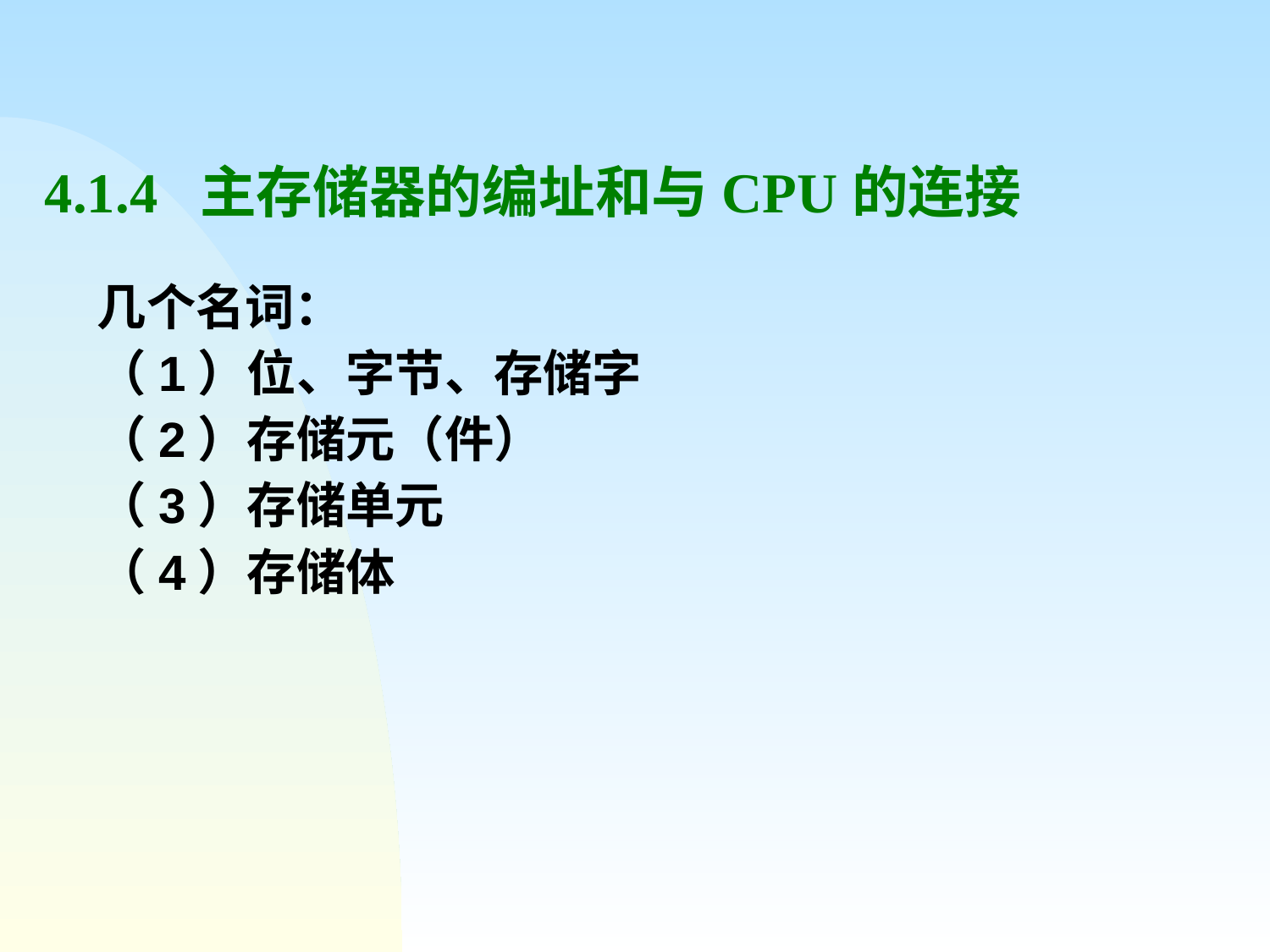

# 4.1.4  主存储器的编址和与CPU的连接
几个名词：
（1）位、字节、存储字
（2）存储元（件）
（3）存储单元
（4）存储体
66